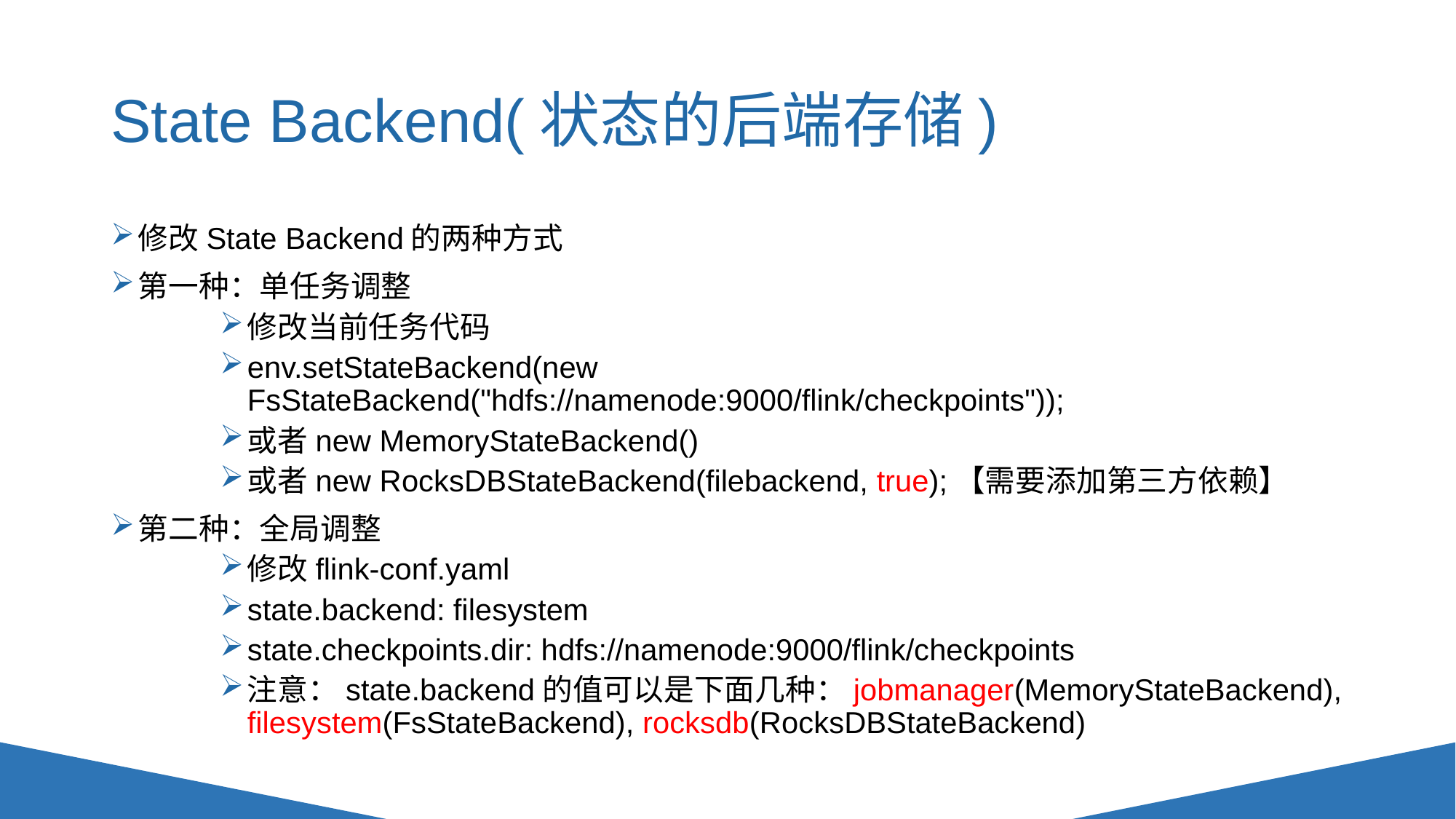

# State Backend(状态的后端存储)
修改State Backend的两种方式
第一种：单任务调整
修改当前任务代码
env.setStateBackend(new FsStateBackend("hdfs://namenode:9000/flink/checkpoints"));
或者new MemoryStateBackend()
或者new RocksDBStateBackend(filebackend, true);【需要添加第三方依赖】
第二种：全局调整
修改flink-conf.yaml
state.backend: filesystem
state.checkpoints.dir: hdfs://namenode:9000/flink/checkpoints
注意：state.backend的值可以是下面几种：jobmanager(MemoryStateBackend), filesystem(FsStateBackend), rocksdb(RocksDBStateBackend)